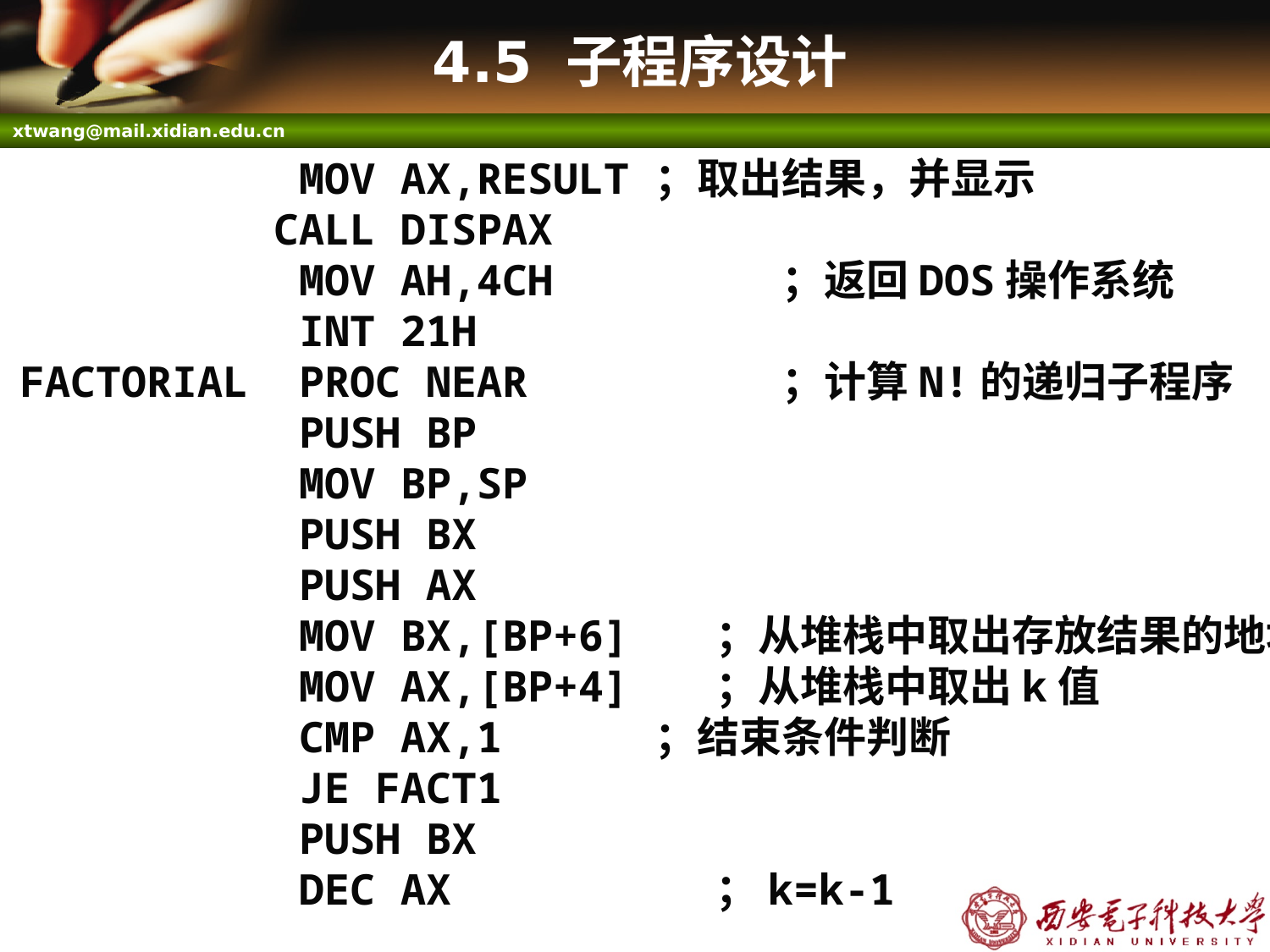

# 4.5 子程序设计
           MOV AX,RESULT	；取出结果，并显示
	     CALL DISPAX
           MOV AH,4CH      	；返回DOS操作系统
           INT 21H
FACTORIAL  PROC NEAR		；计算N!的递归子程序
           PUSH BP
           MOV BP,SP
           PUSH BX
           PUSH AX
           MOV BX,[BP+6]   ；从堆栈中取出存放结果的地址
           MOV AX,[BP+4]   ；从堆栈中取出k值
           CMP AX,1		；结束条件判断
           JE FACT1
           PUSH BX
           DEC AX          ；k=k-1